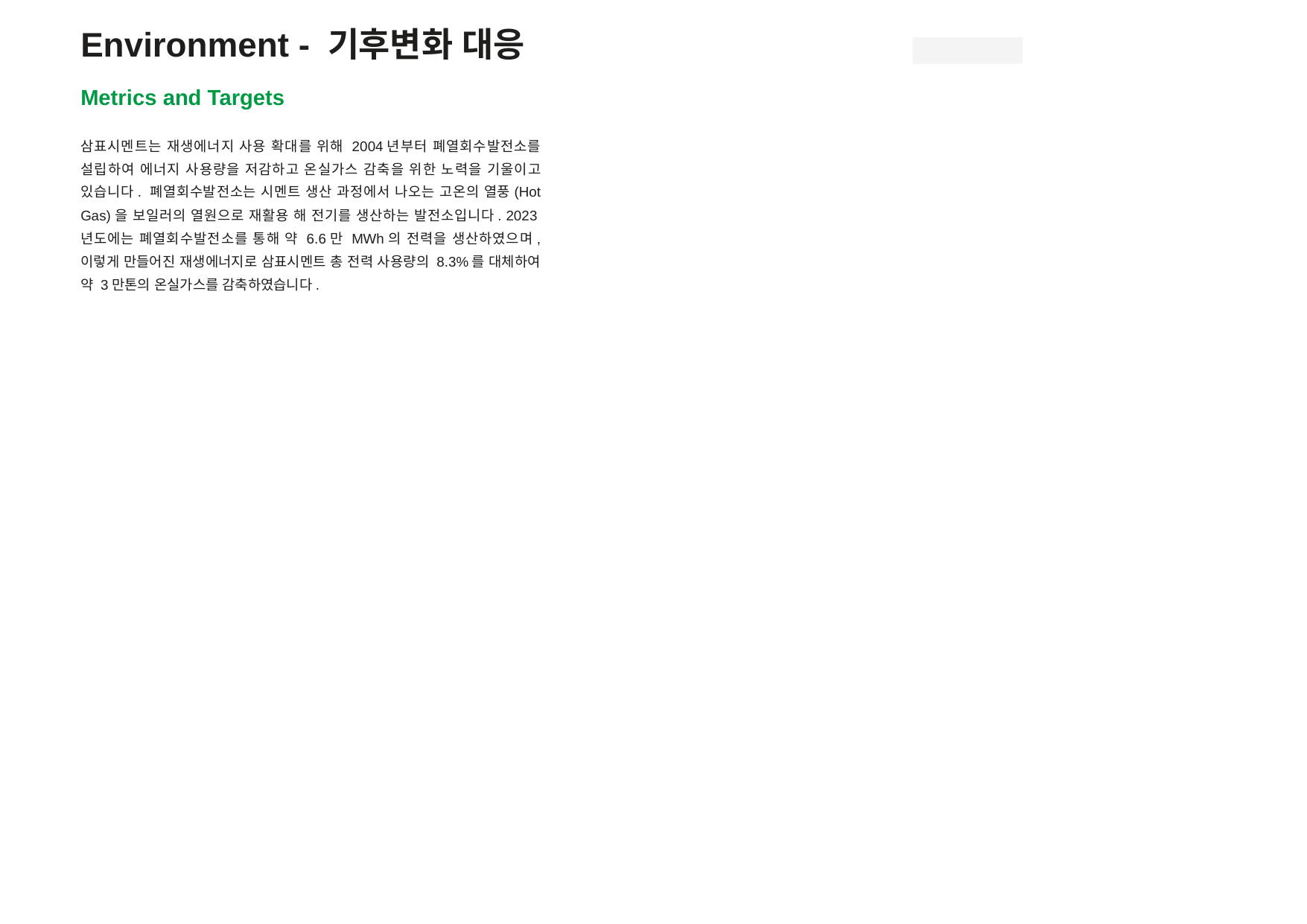

Environment - 기후변화 대응
Metrics and Targets
삼표시멘트는 재생에너지 사용 확대를 위해 2004년부터 폐열회수발전소를 설립하여 에너지 사용량을 저감하고 온실가스 감축을 위한 노력을 기울이고 있습니다. 폐열회수발전소는 시멘트 생산 과정에서 나오는 고온의 열풍(Hot Gas)을 보일러의 열원으로 재활용 해 전기를 생산하는 발전소입니다. 2023년도에는 폐열회수발전소를 통해 약 6.6만 MWh의 전력을 생산하였으며, 이렇게 만들어진 재생에너지로 삼표시멘트 총 전력 사용량의 8.3%를 대체하여 약 3만톤의 온실가스를 감축하였습니다.